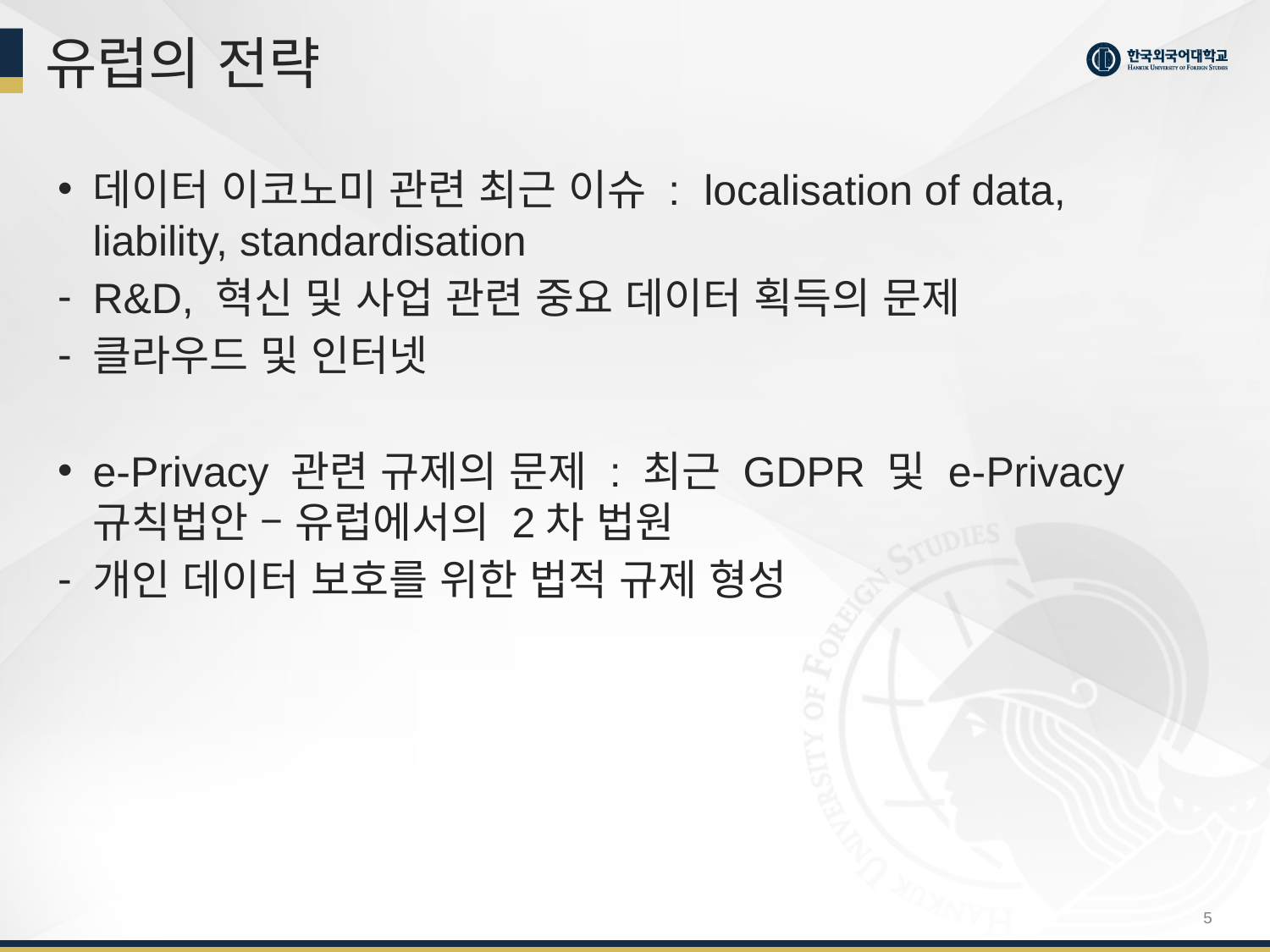

# 유럽의 전략
데이터 이코노미 관련 최근 이슈 :  localisation of data, liability, standardisation
R&D, 혁신 및 사업 관련 중요 데이터 획득의 문제
클라우드 및 인터넷

e-Privacy 관련 규제의 문제 : 최근 GDPR 및 e-Privacy 규칙법안 – 유럽에서의 2차 법원
개인 데이터 보호를 위한 법적 규제 형성
5